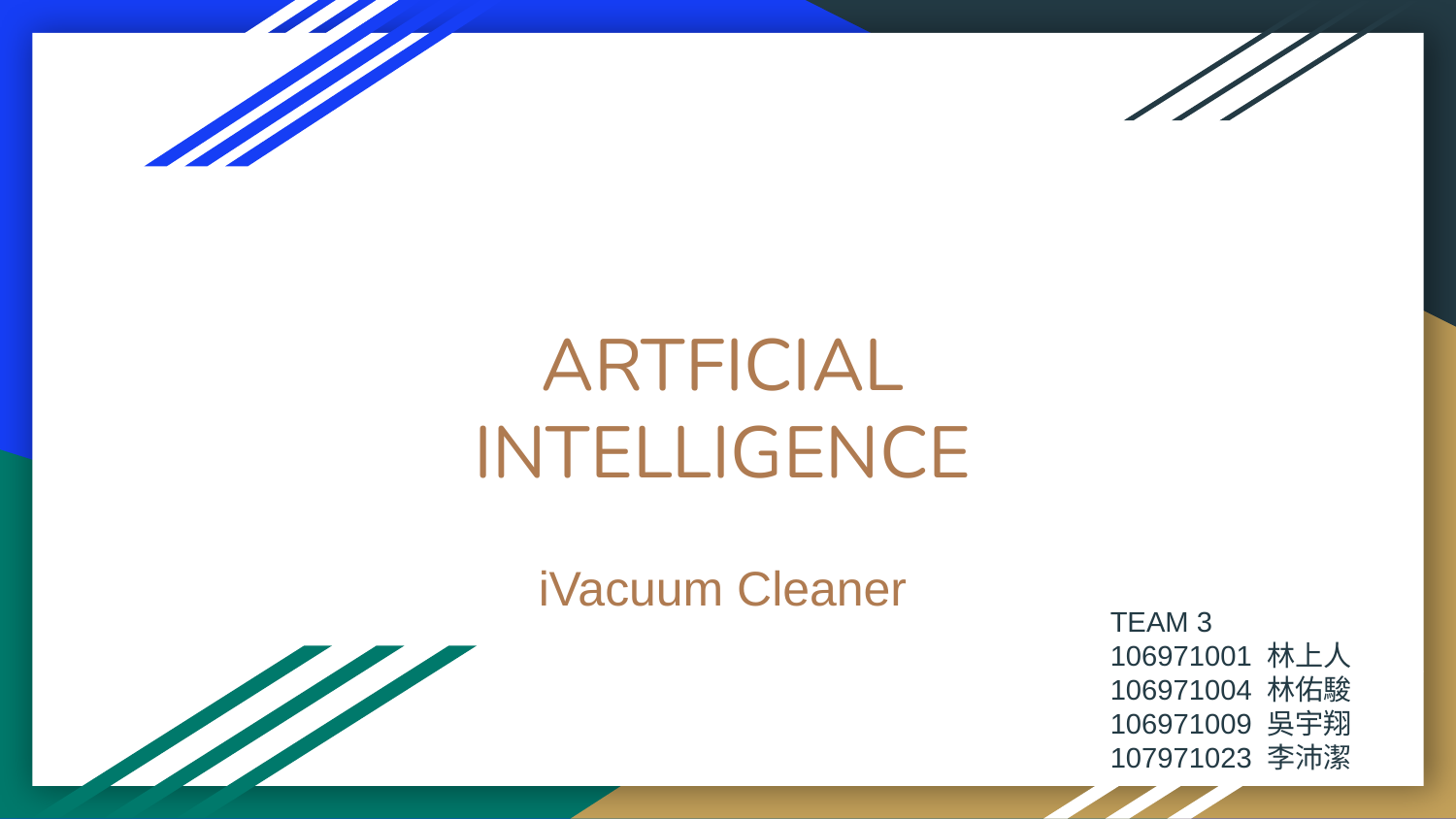

# ARTFICIAL INTELLIGENCE
iVacuum Cleaner
TEAM 3
106971001 林上人
106971004 林佑駿
106971009 吳宇翔
107971023 李沛潔